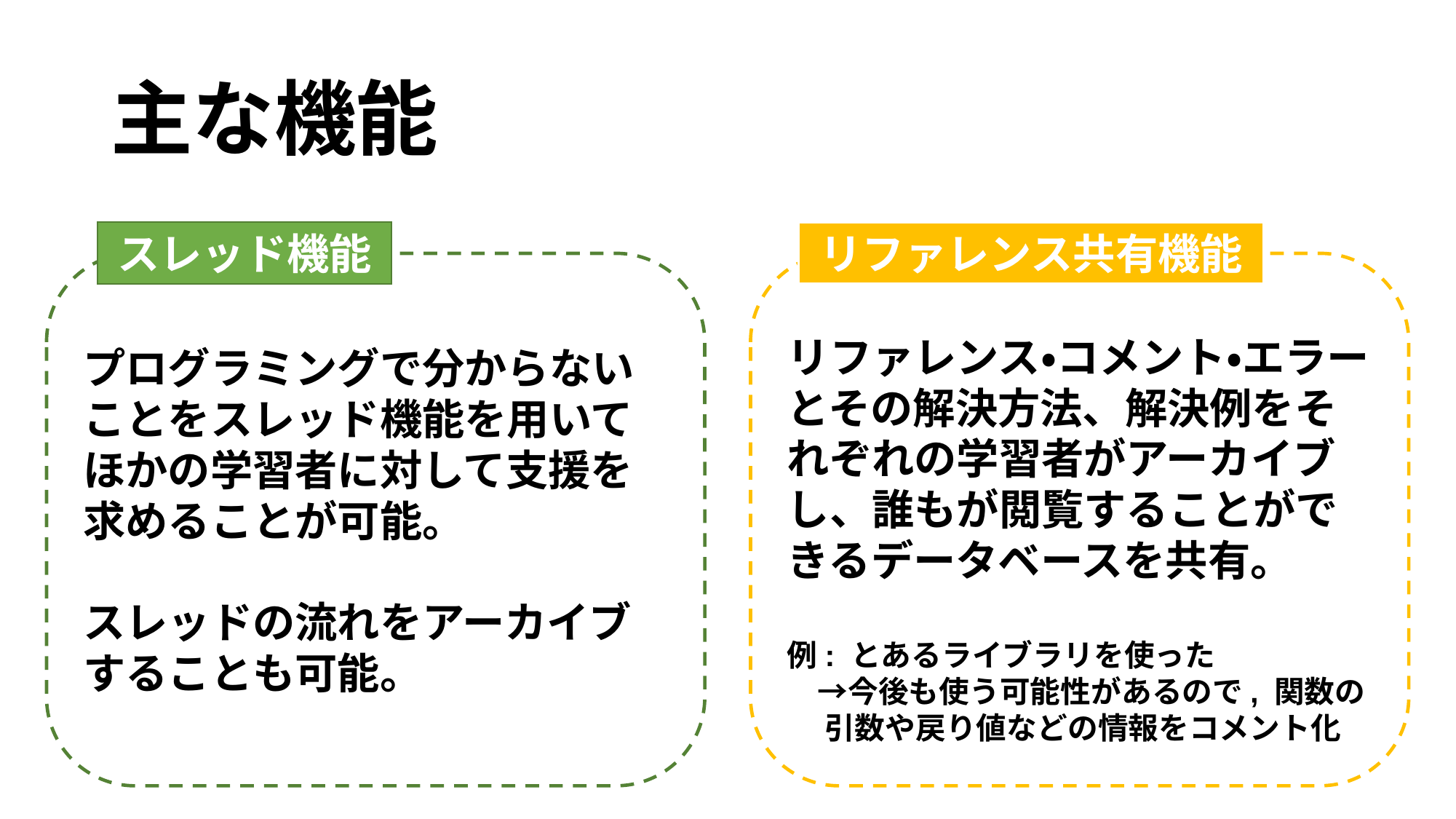

# 主な機能
スレッド機能
プログラミングで分からないことをスレッド機能を用いてほかの学習者に対して支援を求めることが可能。

スレッドの流れをアーカイブすることも可能。
リファレンス共有機能

リファレンス・コメント・エラーとその解決方法、解決例をそれぞれの学習者がアーカイブし、誰もが閲覧することができるデータベースを共有。

例: とあるライブラリを使った
　→今後も使う可能性があるので, 関数の
　 引数や戻り値などの情報をコメント化